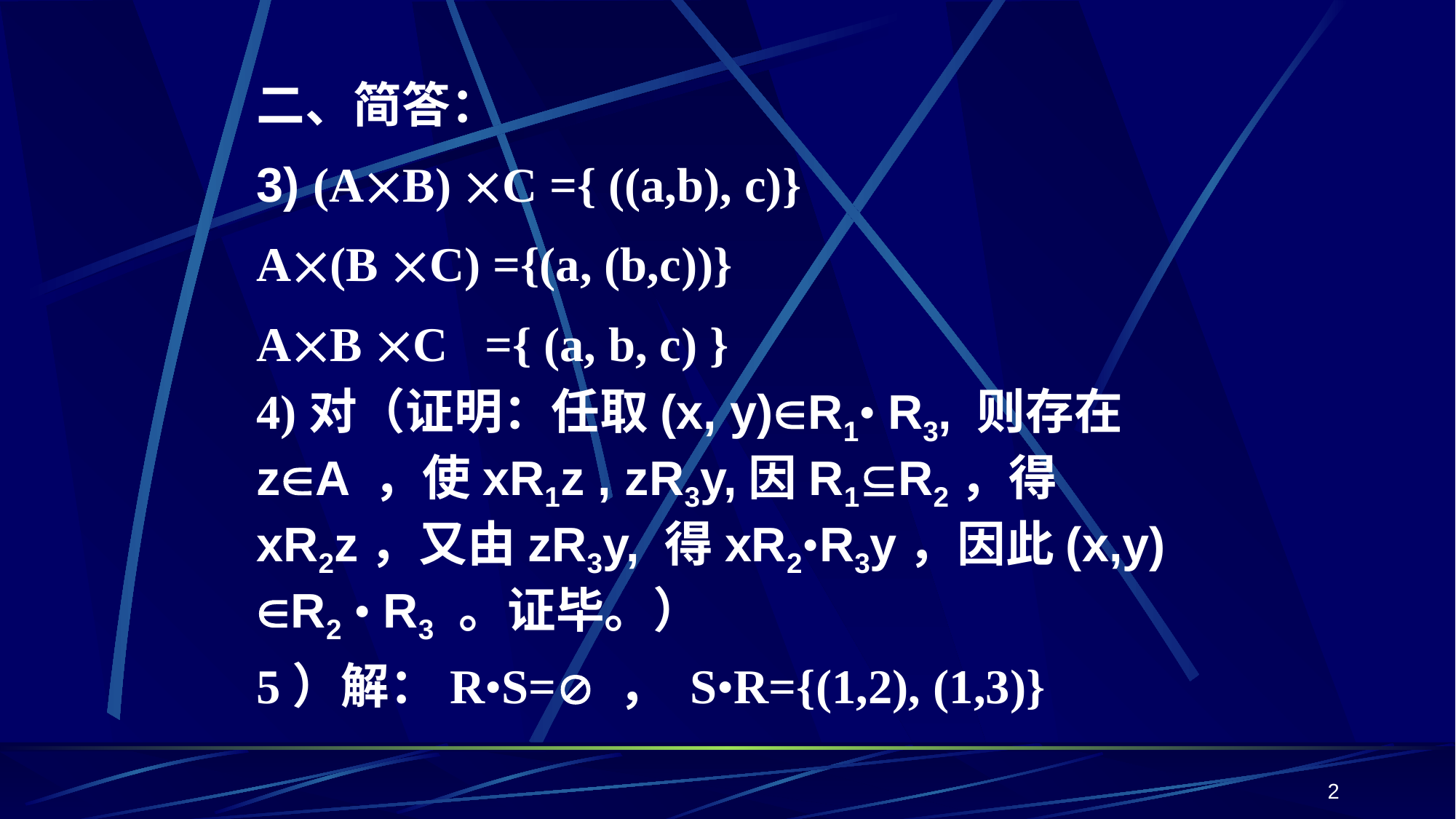

二、简答：
3) (A×B) ×C ={ ((a,b), c)}
A×(B ×C) ={(a, (b,c))}
A×B ×C   ={ (a, b, c) }
4)对（证明：任取(x, y)∈R1• R3, 则存在z∈A ，使xR1z , zR3y,因R1⊆R2，得xR2z，又由zR3y, 得xR2•R3y，因此(x,y) ∈R2 • R3 。证毕。）
5）解：R•S=∅ ， S•R={(1,2), (1,3)}

2